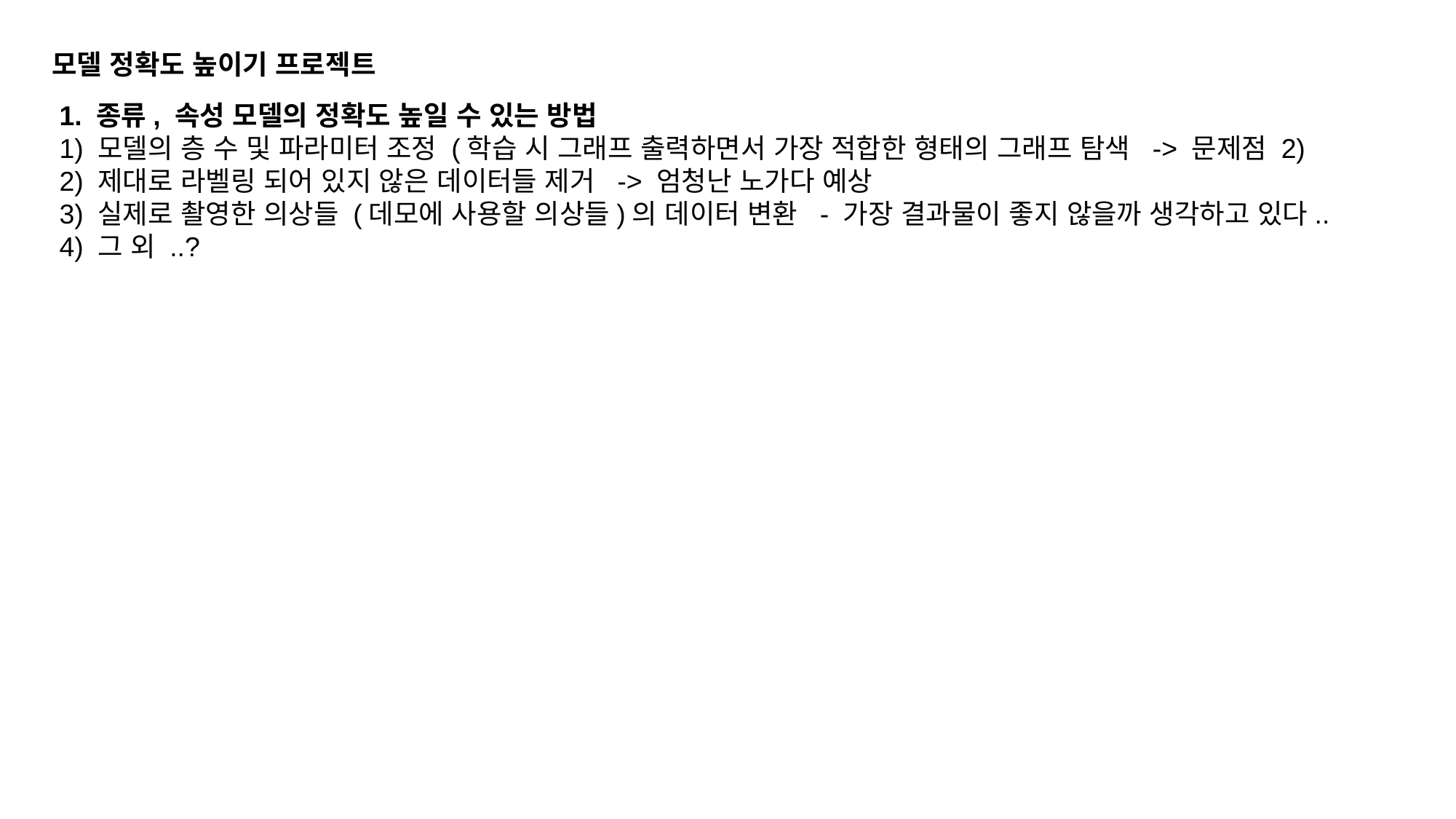

모델 정확도 높이기 프로젝트
 1. 종류, 속성 모델의 정확도 높일 수 있는 방법
 1) 모델의 층 수 및 파라미터 조정 (학습 시 그래프 출력하면서 가장 적합한 형태의 그래프 탐색  -> 문제점 2)
 2) 제대로 라벨링 되어 있지 않은 데이터들 제거  -> 엄청난 노가다 예상
 3) 실제로 촬영한 의상들 (데모에 사용할 의상들)의 데이터 변환  - 가장 결과물이 좋지 않을까 생각하고 있다..
 4) 그 외 ..?